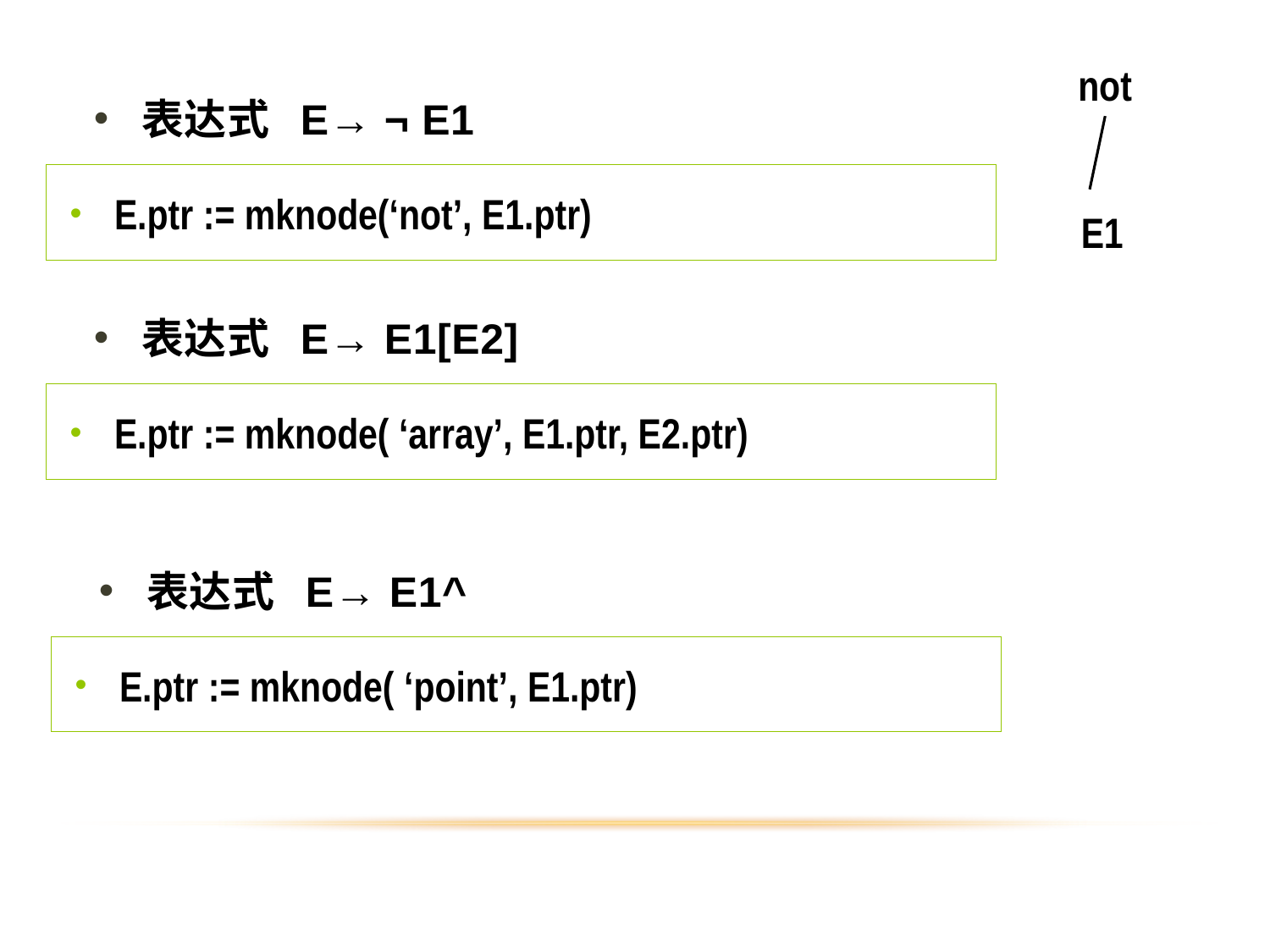

not
E1
表达式  E→ ¬ E1
E.ptr := mknode(‘not’, E1.ptr)

表达式  E→ E1[E2]
E.ptr := mknode( ‘array’, E1.ptr, E2.ptr)

表达式  E→ E1^
E.ptr := mknode( ‘point’, E1.ptr)